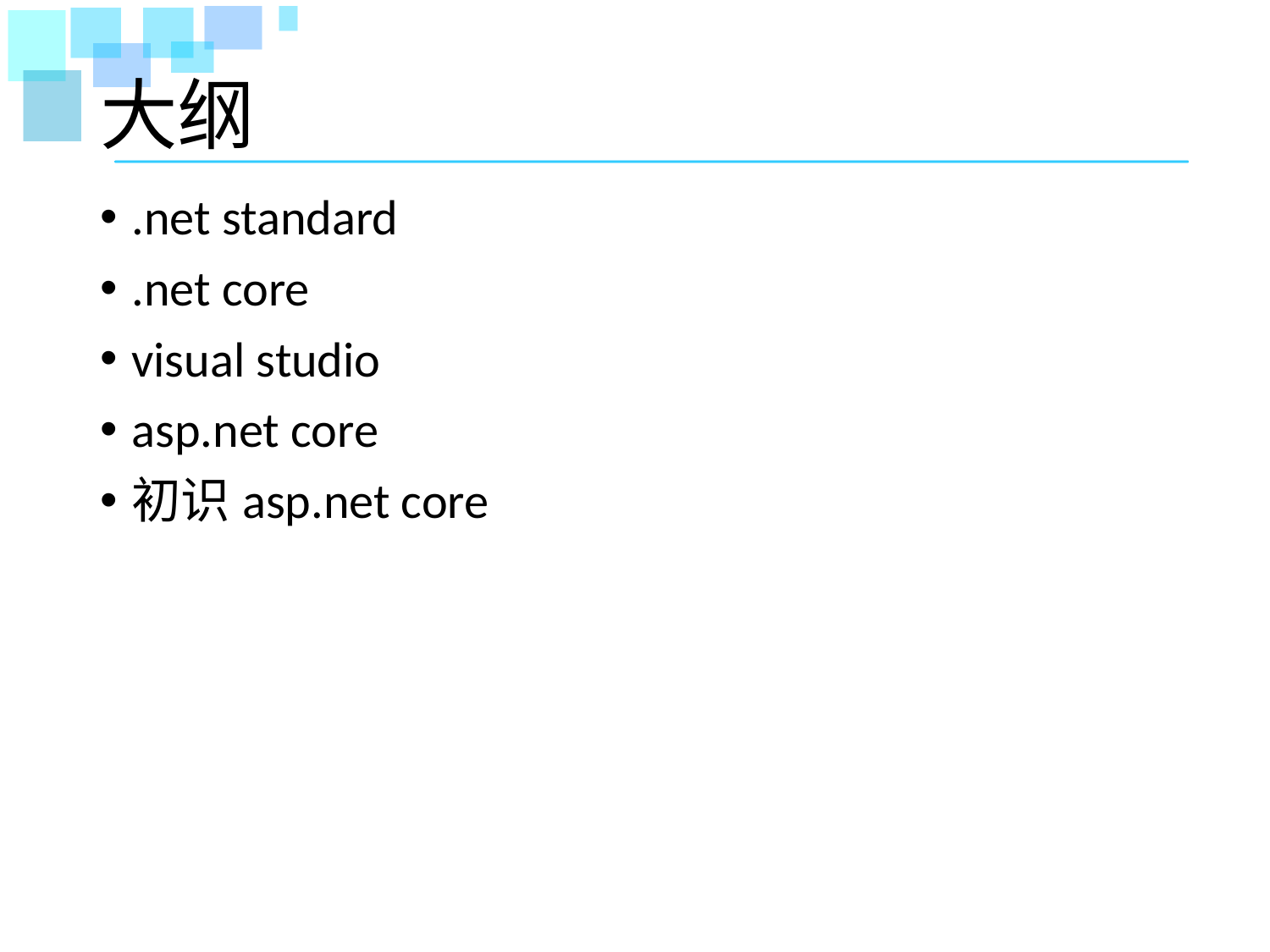

# 大纲
.net standard
.net core
visual studio
asp.net core
初识asp.net core